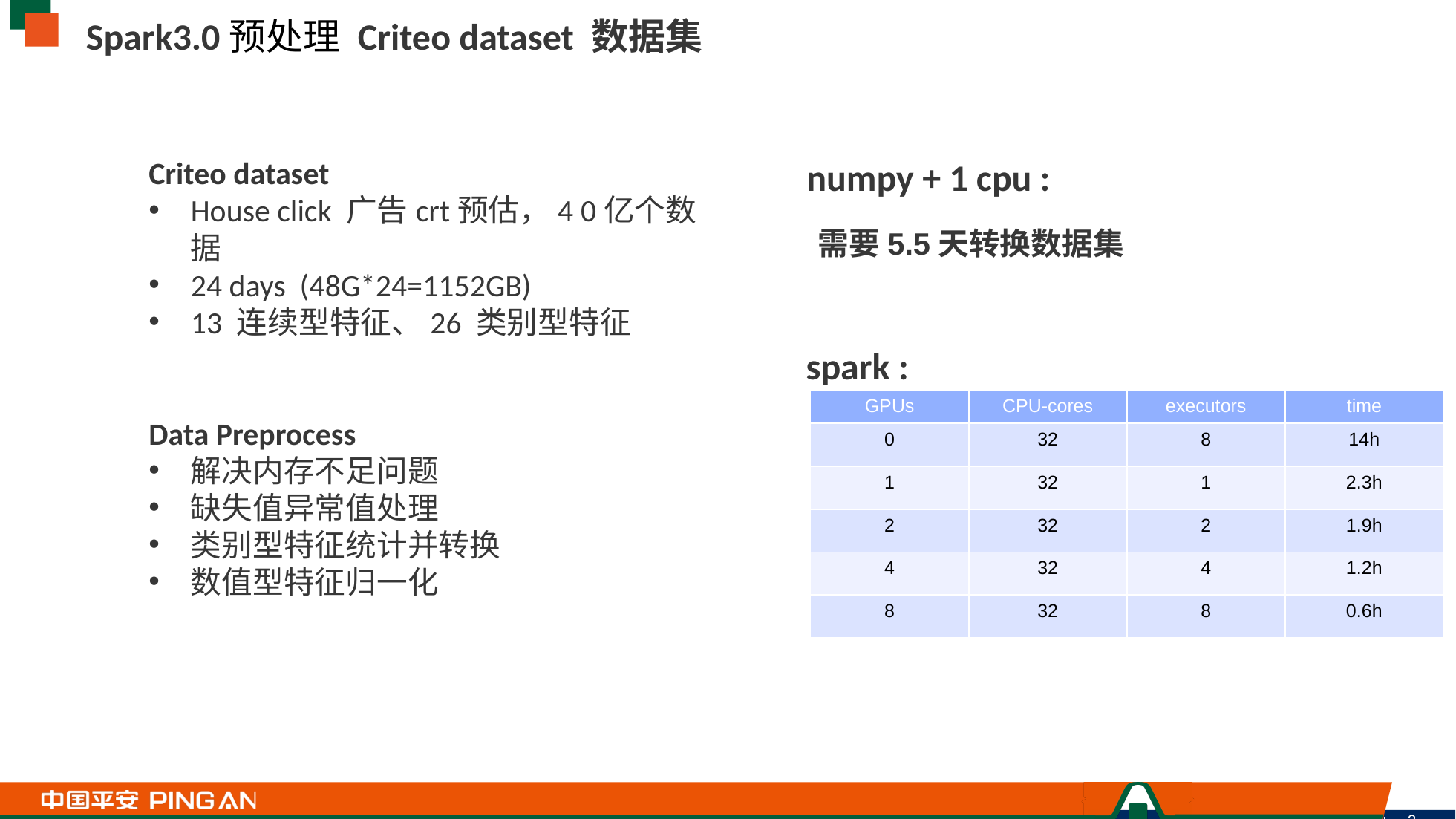

Spark3.0预处理 Criteo dataset 数据集

Criteo dataset
House click 广告crt预估，4 0亿个数据
24 days  (48G*24=1152GB)
13 连续型特征、26 类别型特征

Data Preprocess
解决内存不足问题
缺失值异常值处理
类别型特征统计并转换
数值型特征归一化

numpy + 1 cpu :
需要5.5天转换数据集
spark :
| GPUs | CPU-cores | executors | time |
| --- | --- | --- | --- |
| 0 | 32 | 8 | 14h |
| 1 | 32 | 1 | 2.3h |
| 2 | 32 | 2 | 1.9h |
| 4 | 32 | 4 | 1.2h |
| 8 | 32 | 8 | 0.6h |